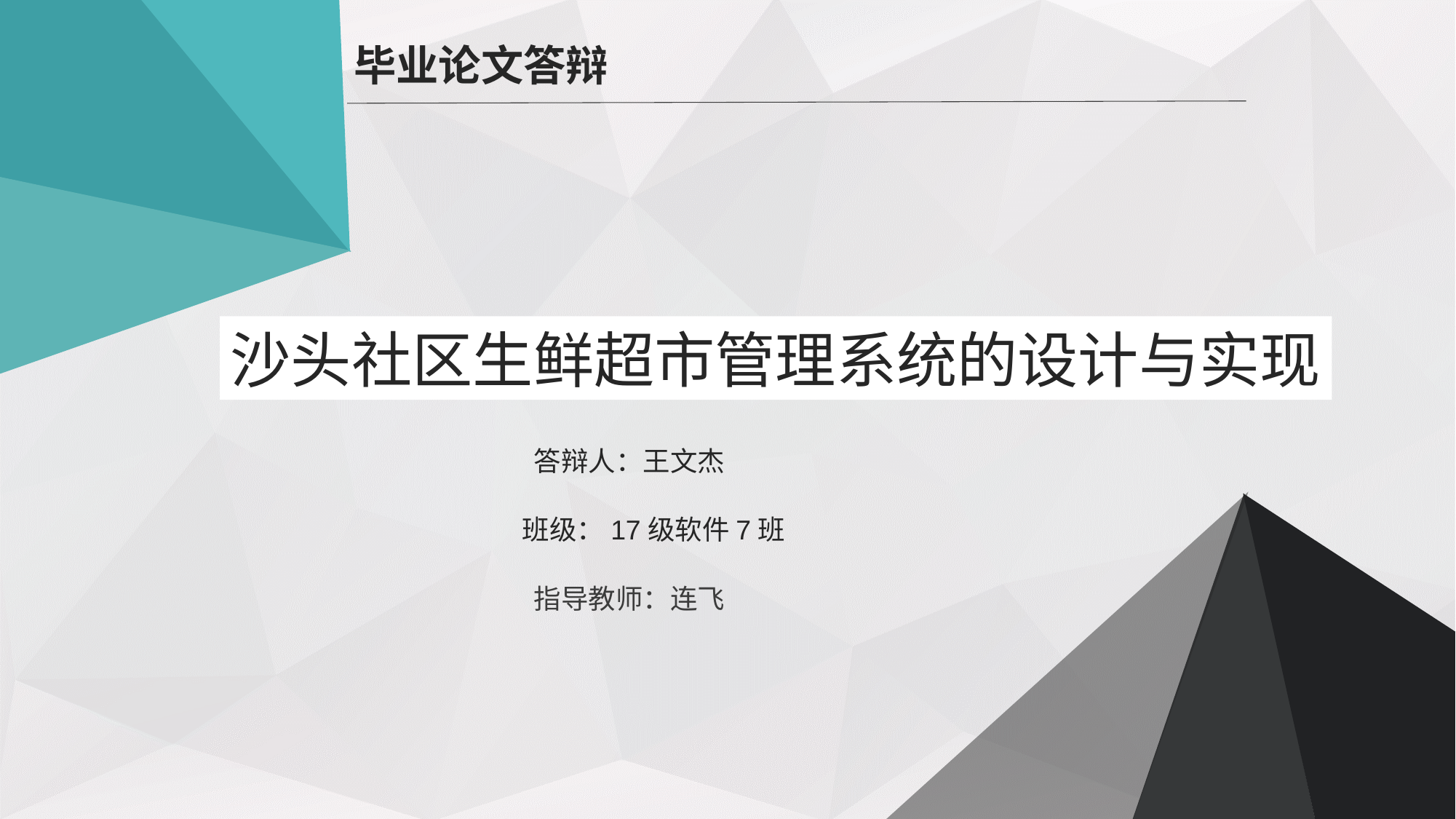

毕业论文答辩
沙头社区生鲜超市管理系统的设计与实现
答辩人：王文杰

班级：17级软件7班
指导教师：连飞